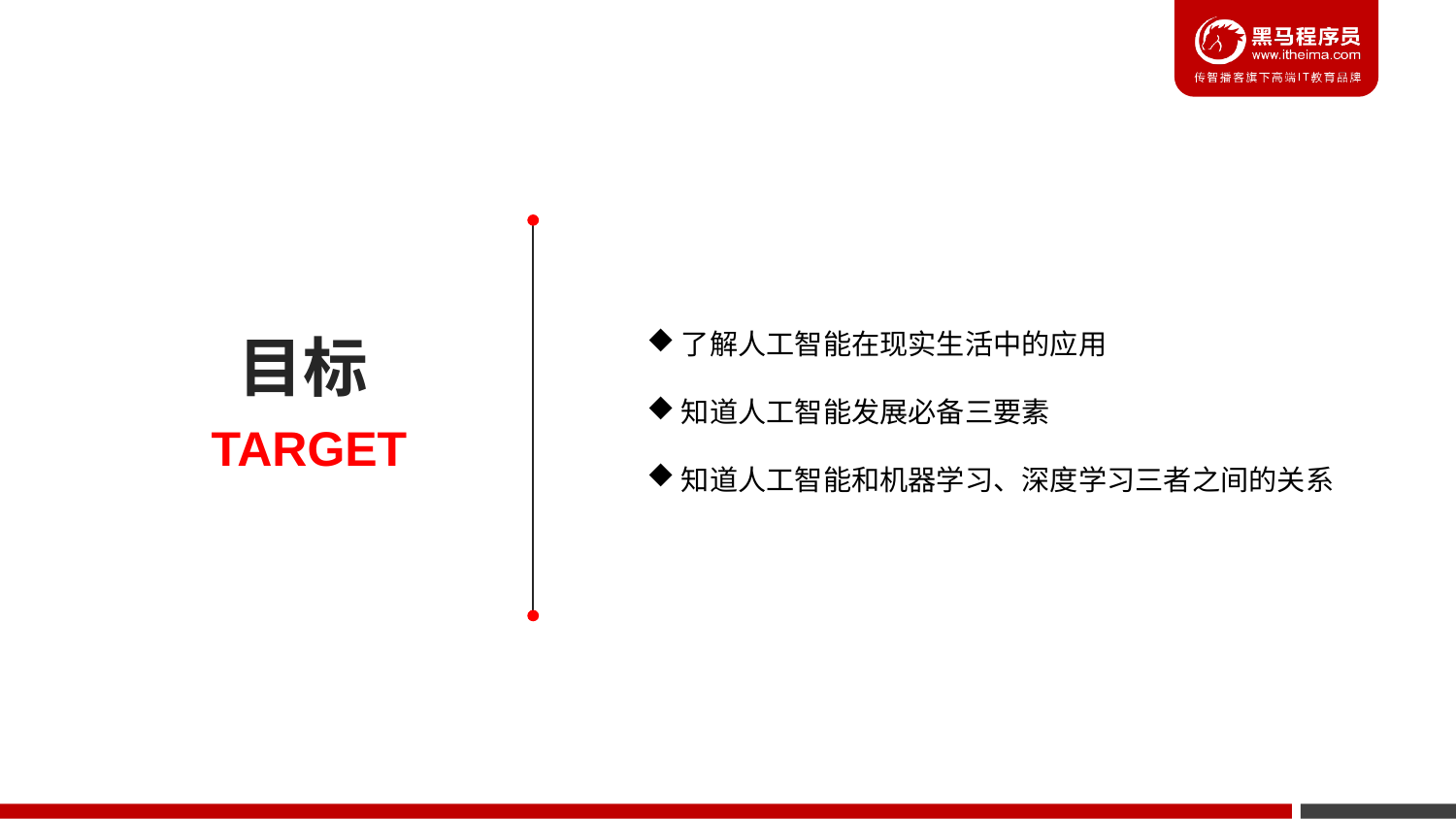

了解人工智能在现实生活中的应用
知道人工智能发展必备三要素
知道人工智能和机器学习、深度学习三者之间的关系
目标
TARGET